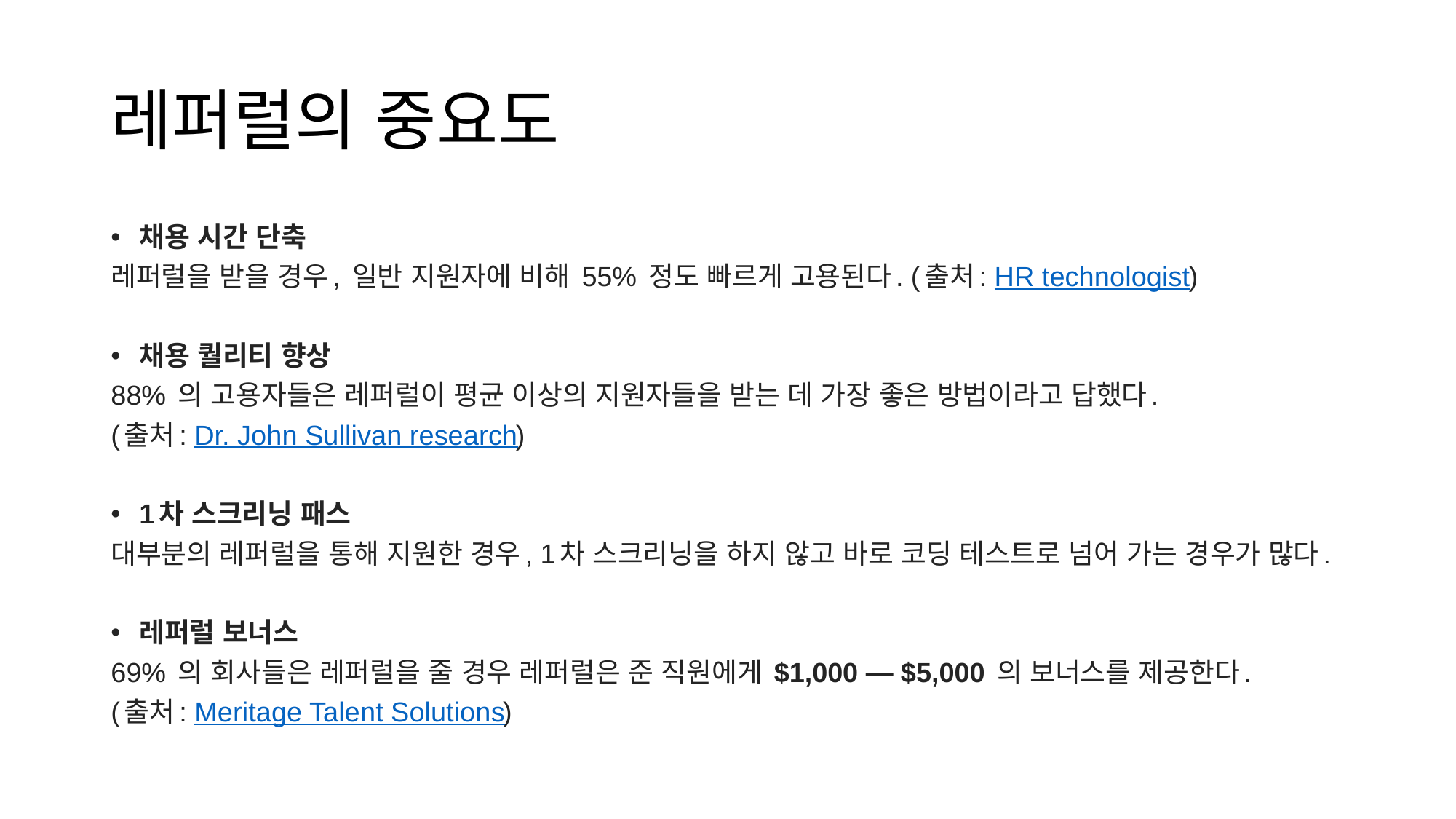

# 레퍼럴의 중요도
채용 시간 단축
레퍼럴을 받을 경우, 일반 지원자에 비해 55% 정도 빠르게 고용된다. (출처: HR technologist)

채용 퀄리티 향상
88% 의 고용자들은 레퍼럴이 평균 이상의 지원자들을 받는 데 가장 좋은 방법이라고 답했다.
(출처: Dr. John Sullivan research)

1차 스크리닝 패스
대부분의 레퍼럴을 통해 지원한 경우, 1차 스크리닝을 하지 않고 바로 코딩 테스트로 넘어 가는 경우가 많다.

레퍼럴 보너스
69% 의 회사들은 레퍼럴을 줄 경우 레퍼럴은 준 직원에게 $1,000 — $5,000 의 보너스를 제공한다.
(출처: Meritage Talent Solutions)